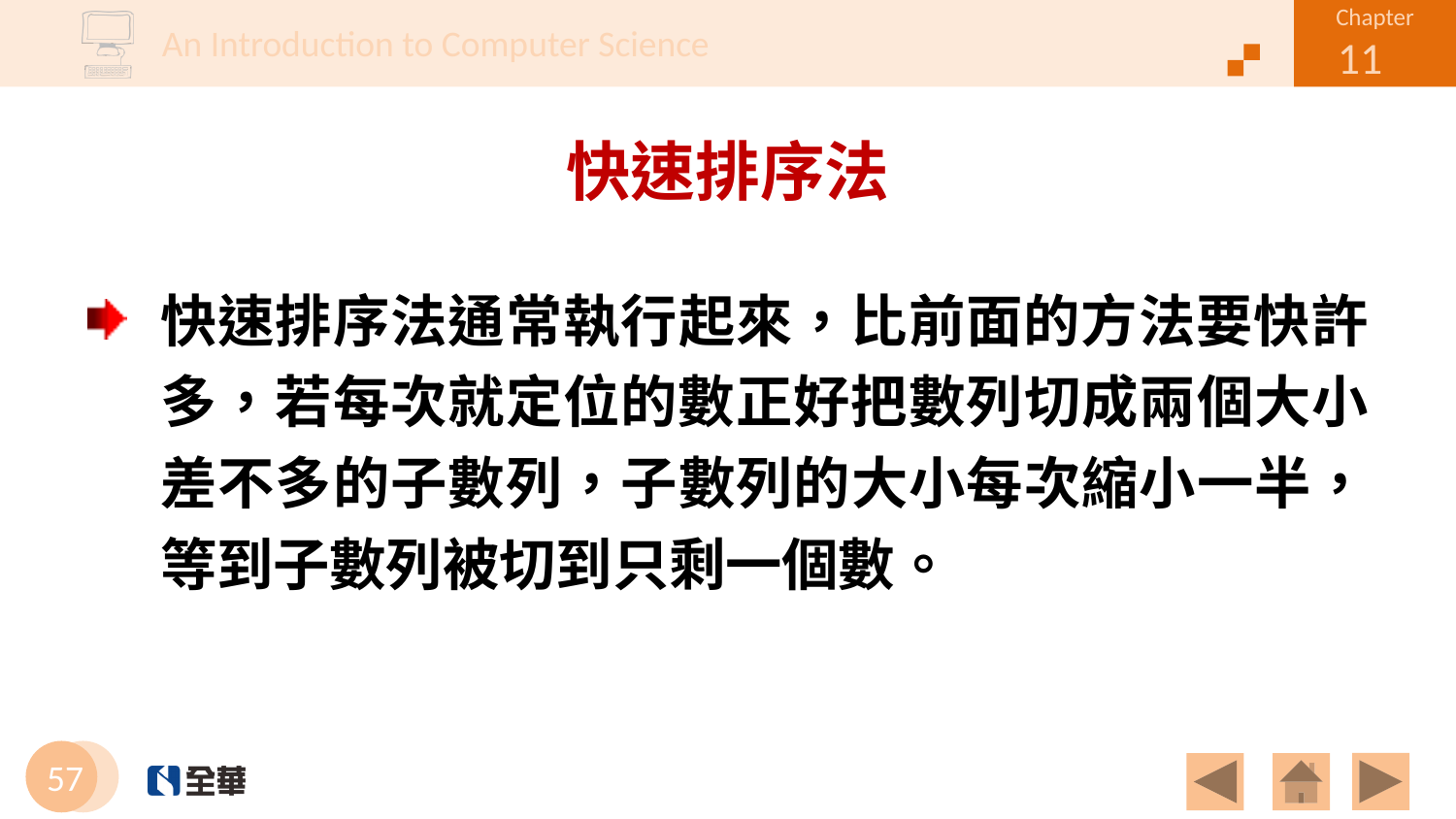

# 快速排序法
快速排序法通常執行起來，比前面的方法要快許多，若每次就定位的數正好把數列切成兩個大小差不多的子數列，子數列的大小每次縮小一半，等到子數列被切到只剩一個數。